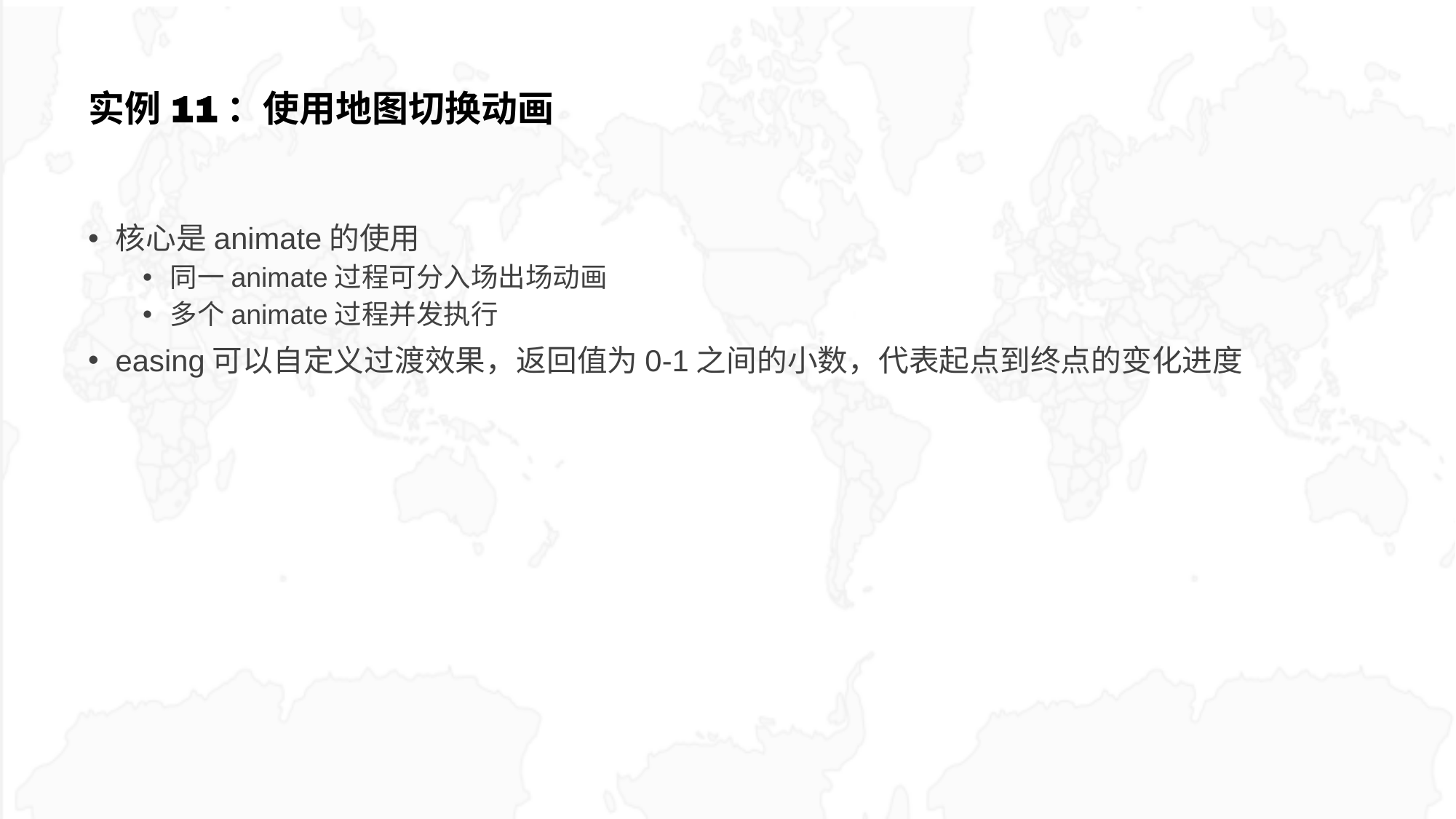

# 实例11：使用地图切换动画
核心是animate的使用
同一animate过程可分入场出场动画
多个animate过程并发执行
easing可以自定义过渡效果，返回值为0-1之间的小数，代表起点到终点的变化进度